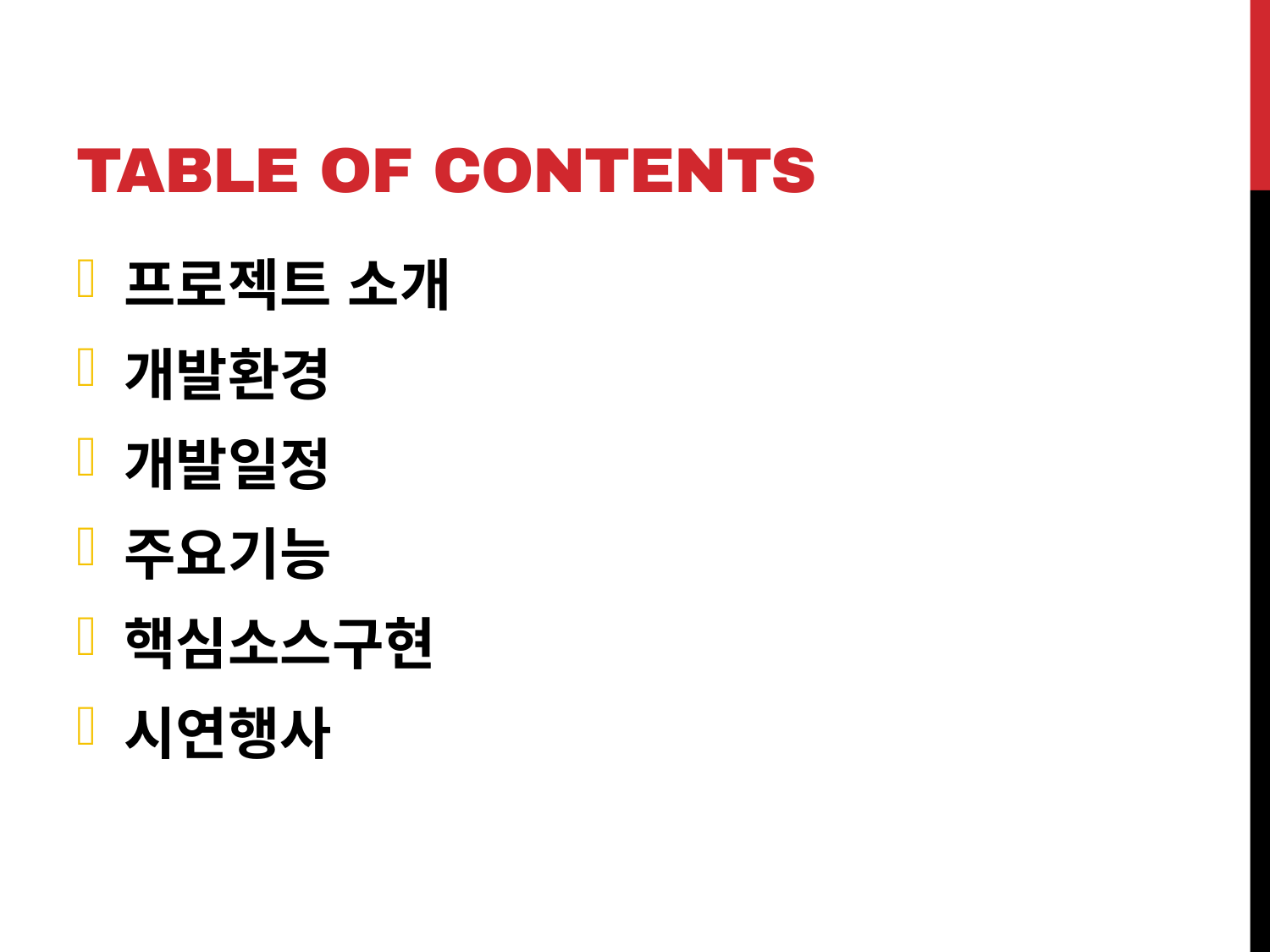

# Table of Contents
프로젝트 소개
개발환경
개발일정
주요기능
핵심소스구현
시연행사